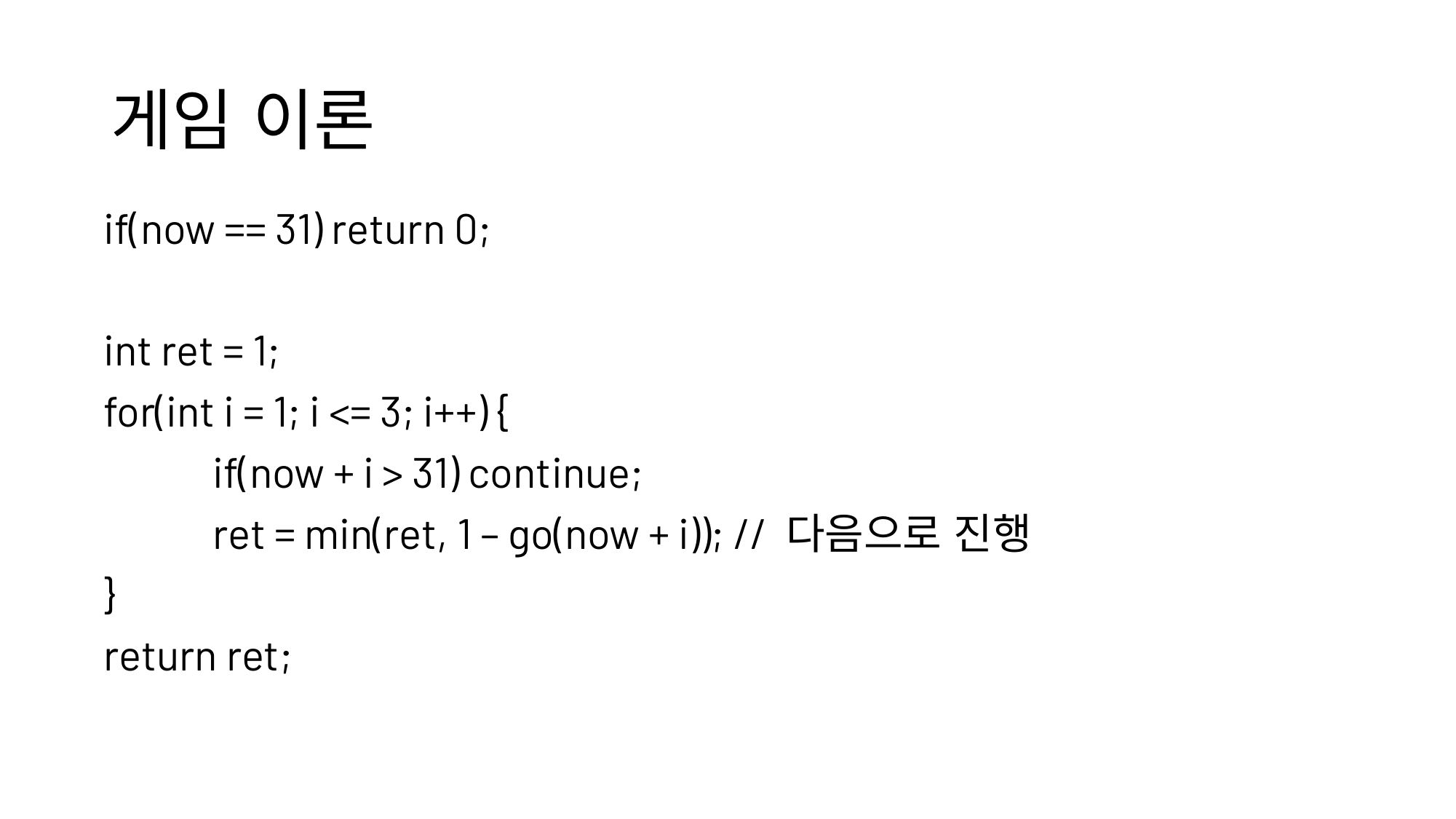

# 게임 이론
if(now == 31) return 0;

int ret = 1;
for(int i = 1; i <= 3; i++) {
	if(now + i > 31) continue;
	ret = min(ret, 1 – go(now + i)); // 다음으로 진행
}
return ret;